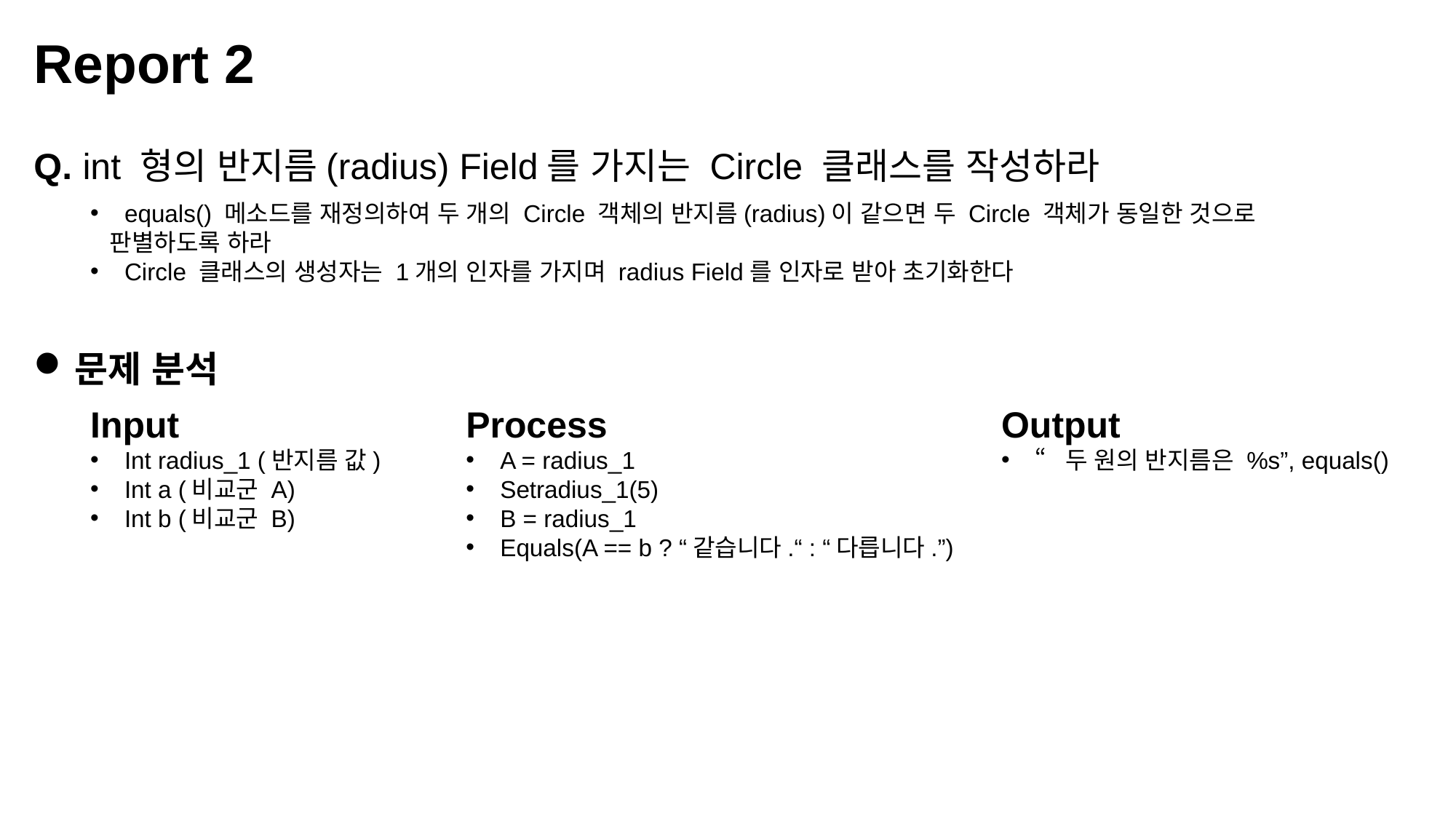

Report 2
Q. int 형의 반지름(radius) Field를 가지는 Circle 클래스를 작성하라

equals() 메소드를 재정의하여 두 개의 Circle 객체의 반지름(radius)이 같으면 두 Circle 객체가 동일한 것으로
  판별하도록 하라
Circle 클래스의 생성자는 1개의 인자를 가지며 radius Field를 인자로 받아 초기화한다
문제 분석
Input
Int radius_1 (반지름 값)
Int a (비교군 A)
Int b (비교군 B)
Process
A = radius_1
Setradius_1(5)
B = radius_1
Equals(A == b ? “같습니다.“ : “다릅니다.”)
Output
“두 원의 반지름은 %s”, equals()